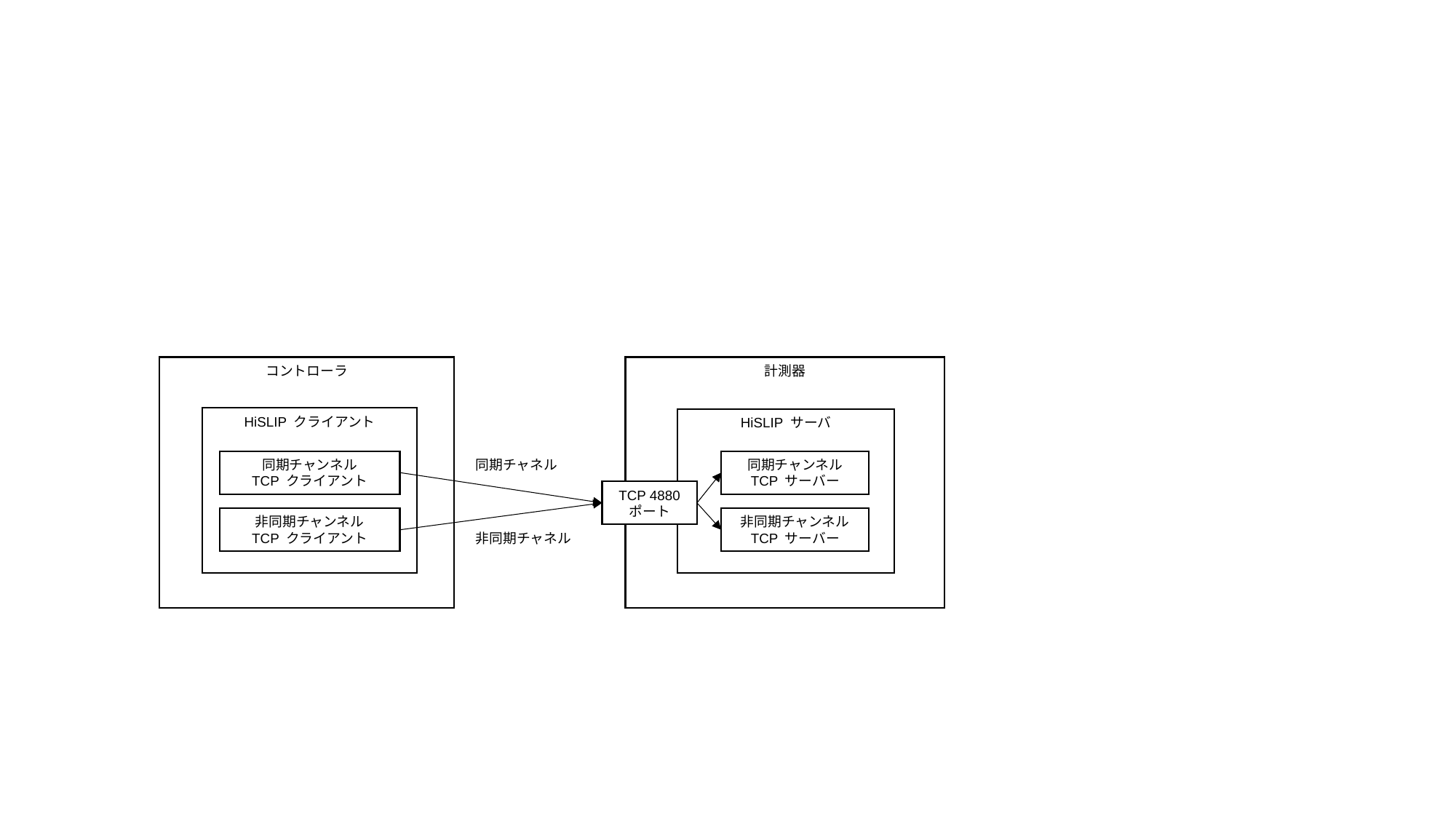

計測器
コントローラ
HiSLIP クライアント
HiSLIP サーバ
同期チャネル
同期チャンネル
TCP クライアント
同期チャンネル
TCP サーバー
TCP 4880 ポート
非同期チャンネル
TCP クライアント
非同期チャンネル
TCP サーバー
非同期チャネル